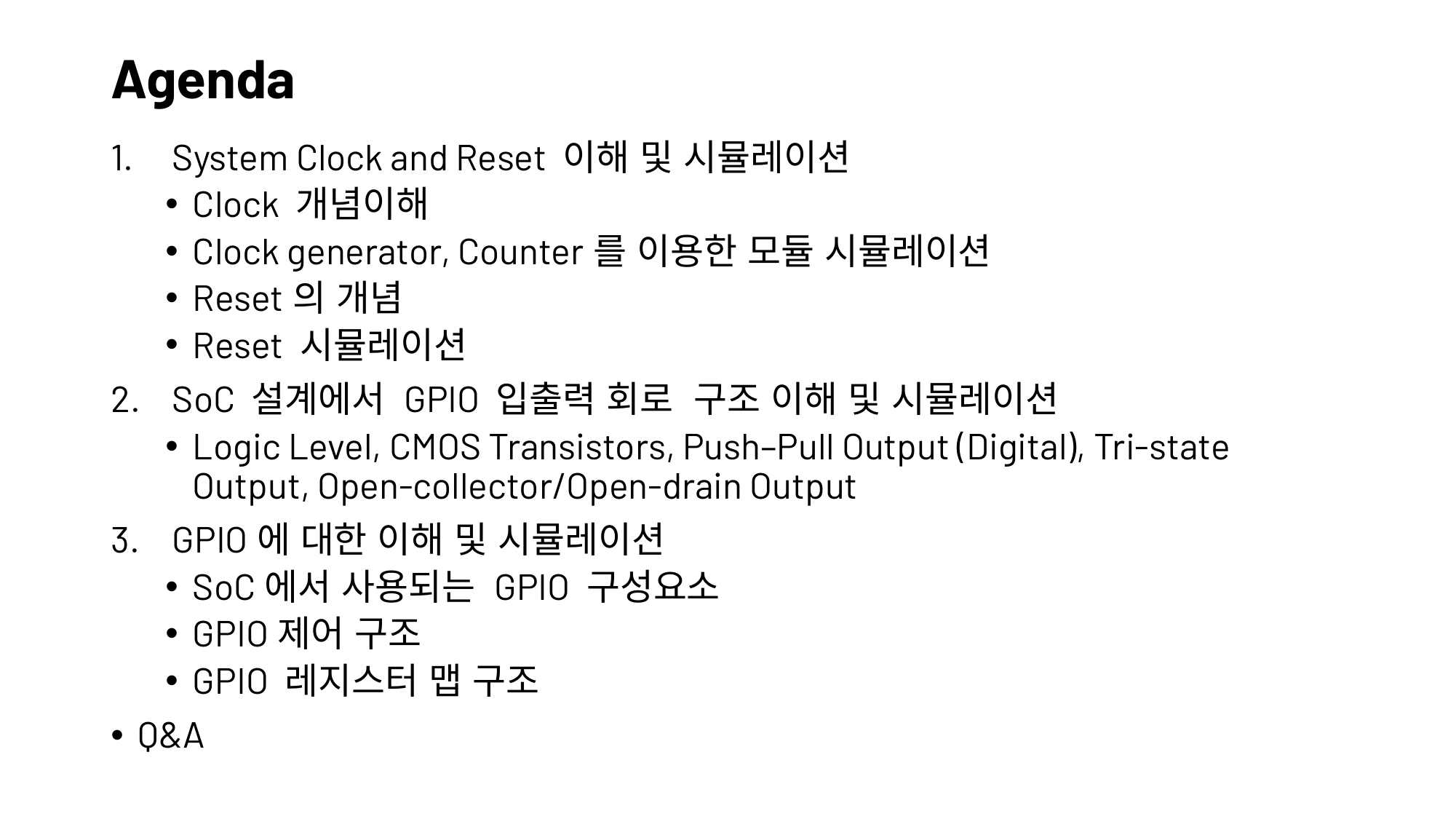

# Agenda
System Clock and Reset 이해 및 시뮬레이션
Clock 개념이해
Clock generator, Counter를 이용한 모듈 시뮬레이션
Reset의 개념
Reset 시뮬레이션
SoC 설계에서 GPIO 입출력 회로  구조 이해 및 시뮬레이션
Logic Level, CMOS Transistors, Push–Pull Output (Digital), Tri-state Output, Open-collector/Open-drain Output
GPIO에 대한 이해 및 시뮬레이션
SoC에서 사용되는 GPIO 구성요소
GPIO제어 구조
GPIO 레지스터 맵 구조
Q&A